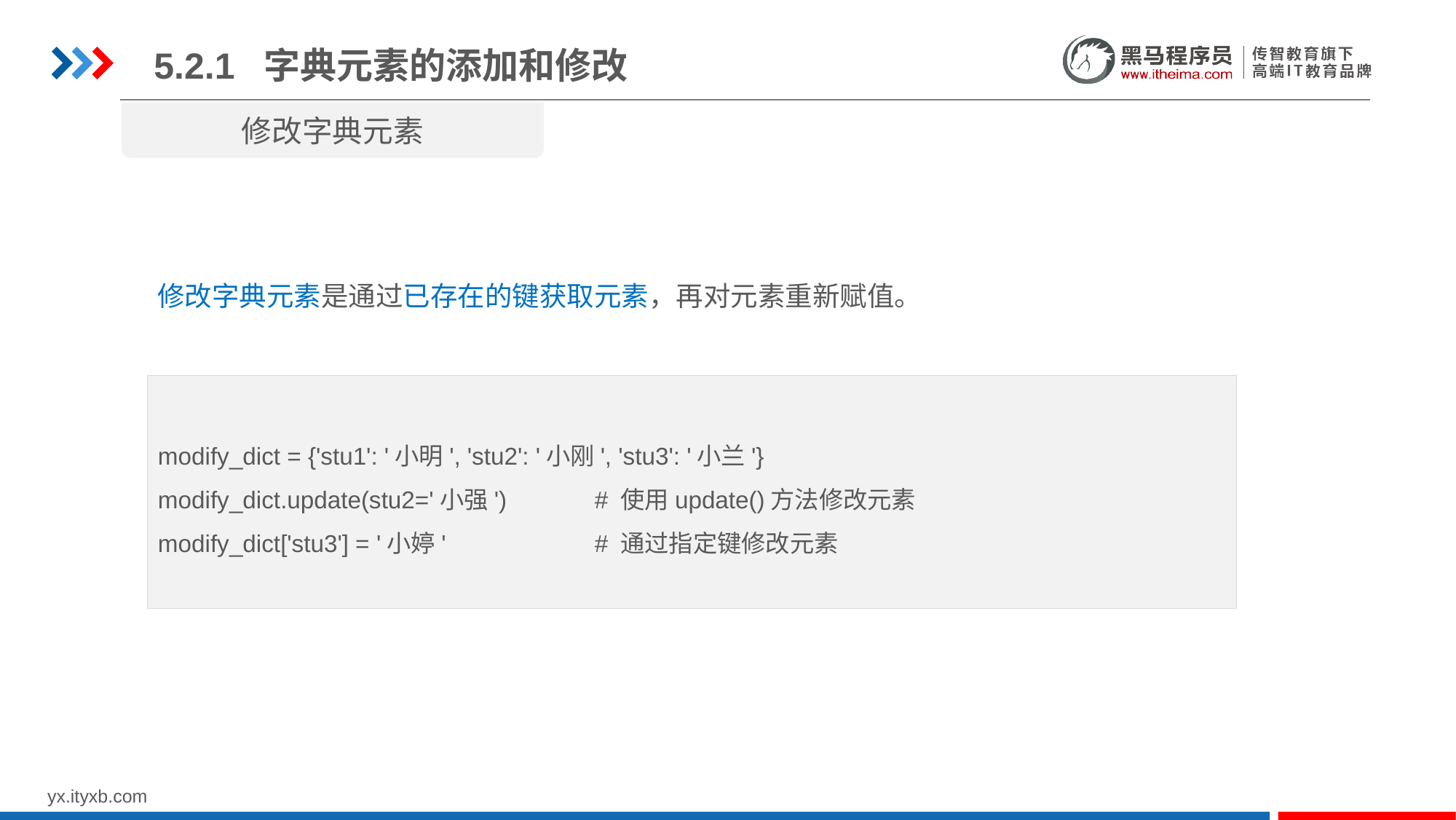

5.2.1  字典元素的添加和修改

修改字典元素
修改字典元素是通过已存在的键获取元素，再对元素重新赋值。
modify_dict = {'stu1': '小明', 'stu2': '小刚', 'stu3': '小兰'}
modify_dict.update(stu2='小强')   	# 使用update()方法修改元素
modify_dict['stu3'] = '小婷'       	# 通过指定键修改元素